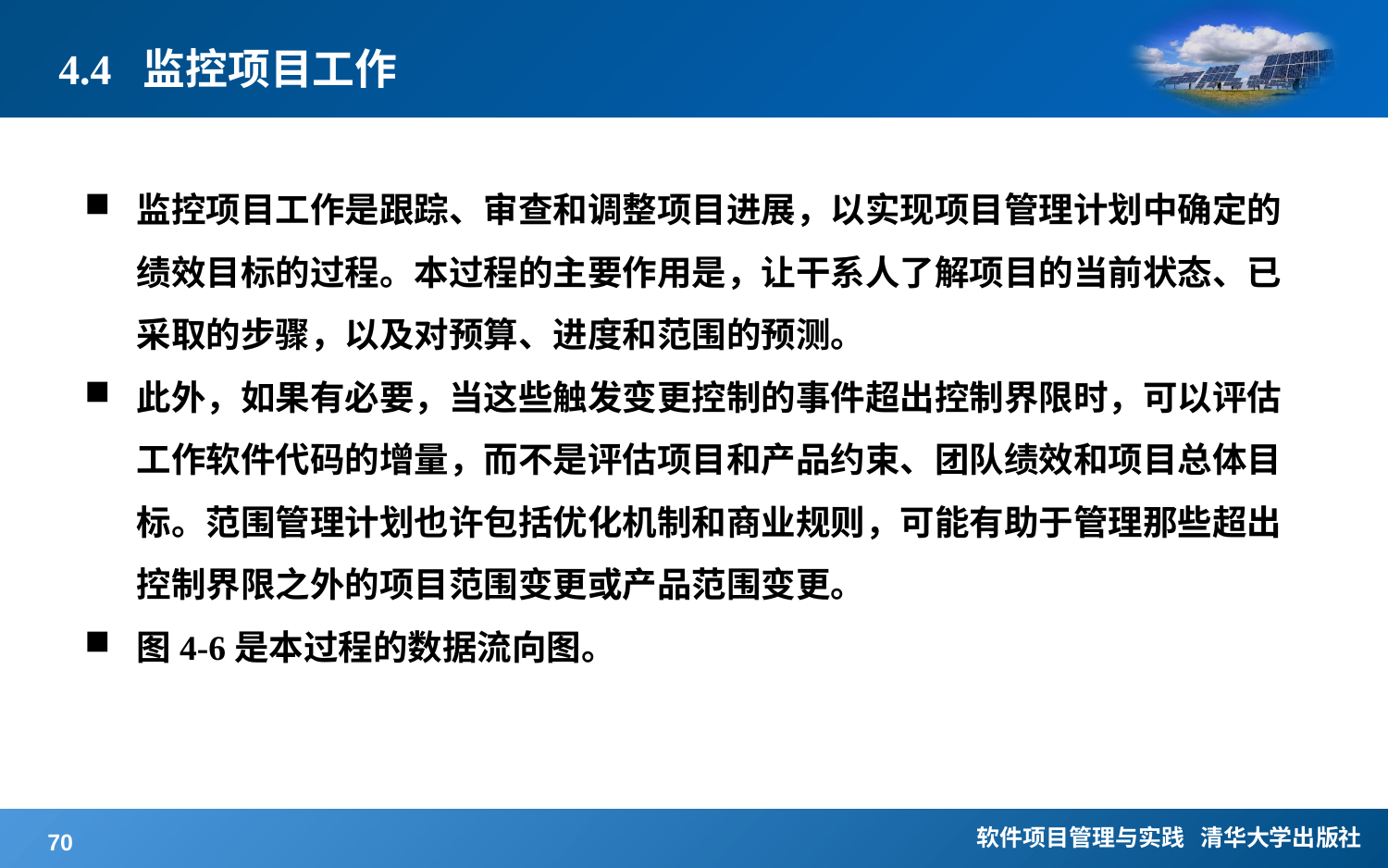

# 4.4  监控项目工作
监控项目工作是跟踪、审查和调整项目进展，以实现项目管理计划中确定的绩效目标的过程。本过程的主要作用是，让干系人了解项目的当前状态、已采取的步骤，以及对预算、进度和范围的预测。
此外，如果有必要，当这些触发变更控制的事件超出控制界限时，可以评估工作软件代码的增量，而不是评估项目和产品约束、团队绩效和项目总体目标。范围管理计划也许包括优化机制和商业规则，可能有助于管理那些超出控制界限之外的项目范围变更或产品范围变更。
图4-6是本过程的数据流向图。